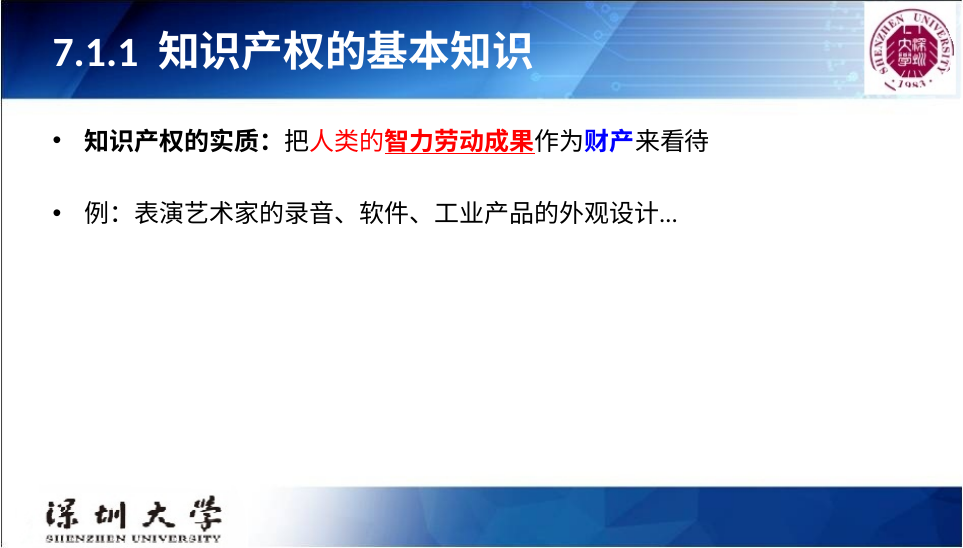

# 7.1.1 知识产权的基本知识
知识产权的实质：把人类的智力劳动成果作为财产来看待

例：表演艺术家的录音、软件、工业产品的外观设计…
242